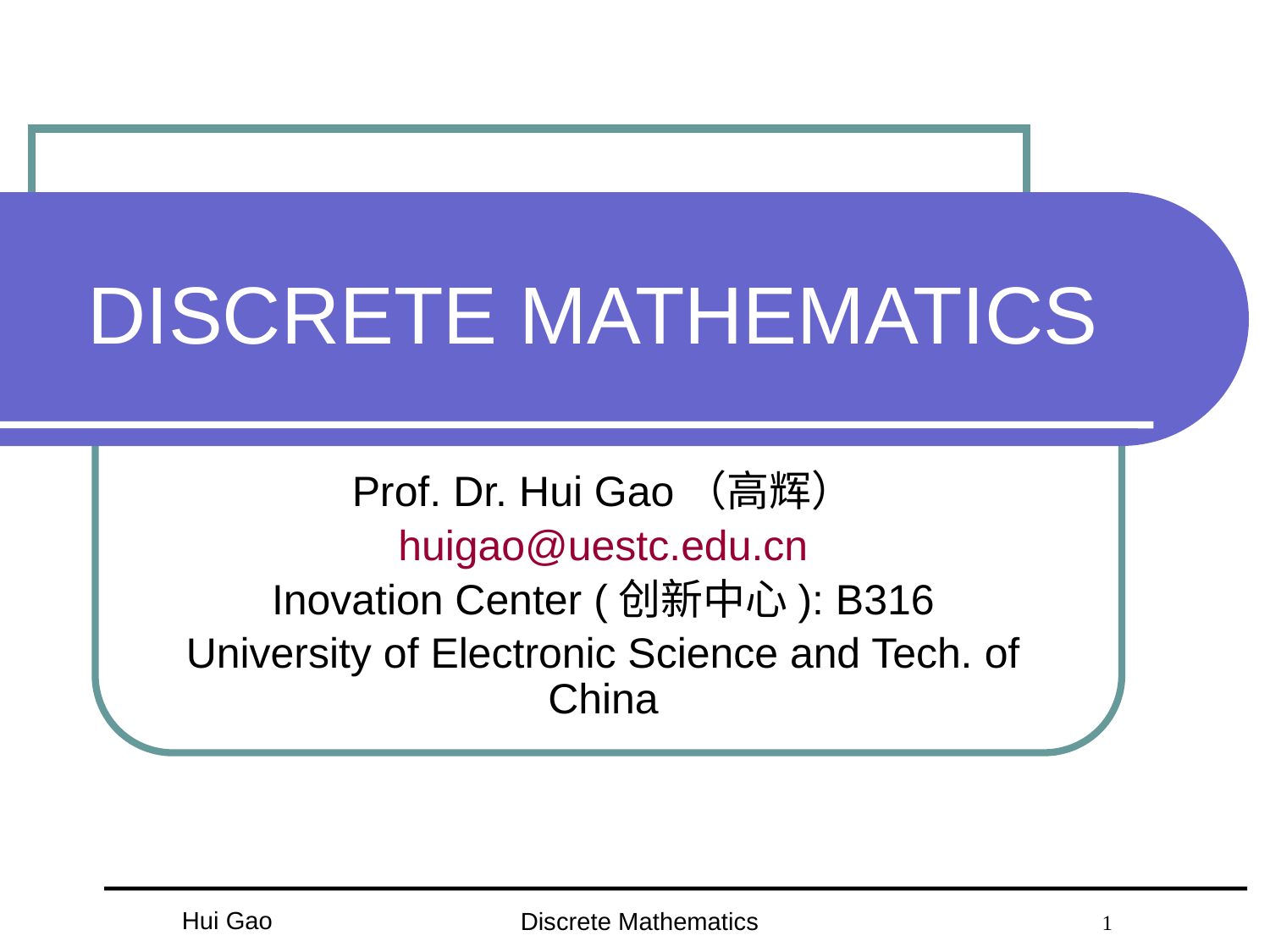

# DISCRETE MATHEMATICS
Prof. Dr. Hui Gao（高辉）
huigao@uestc.edu.cn
Inovation Center (创新中心): B316
University of Electronic Science and Tech. of China